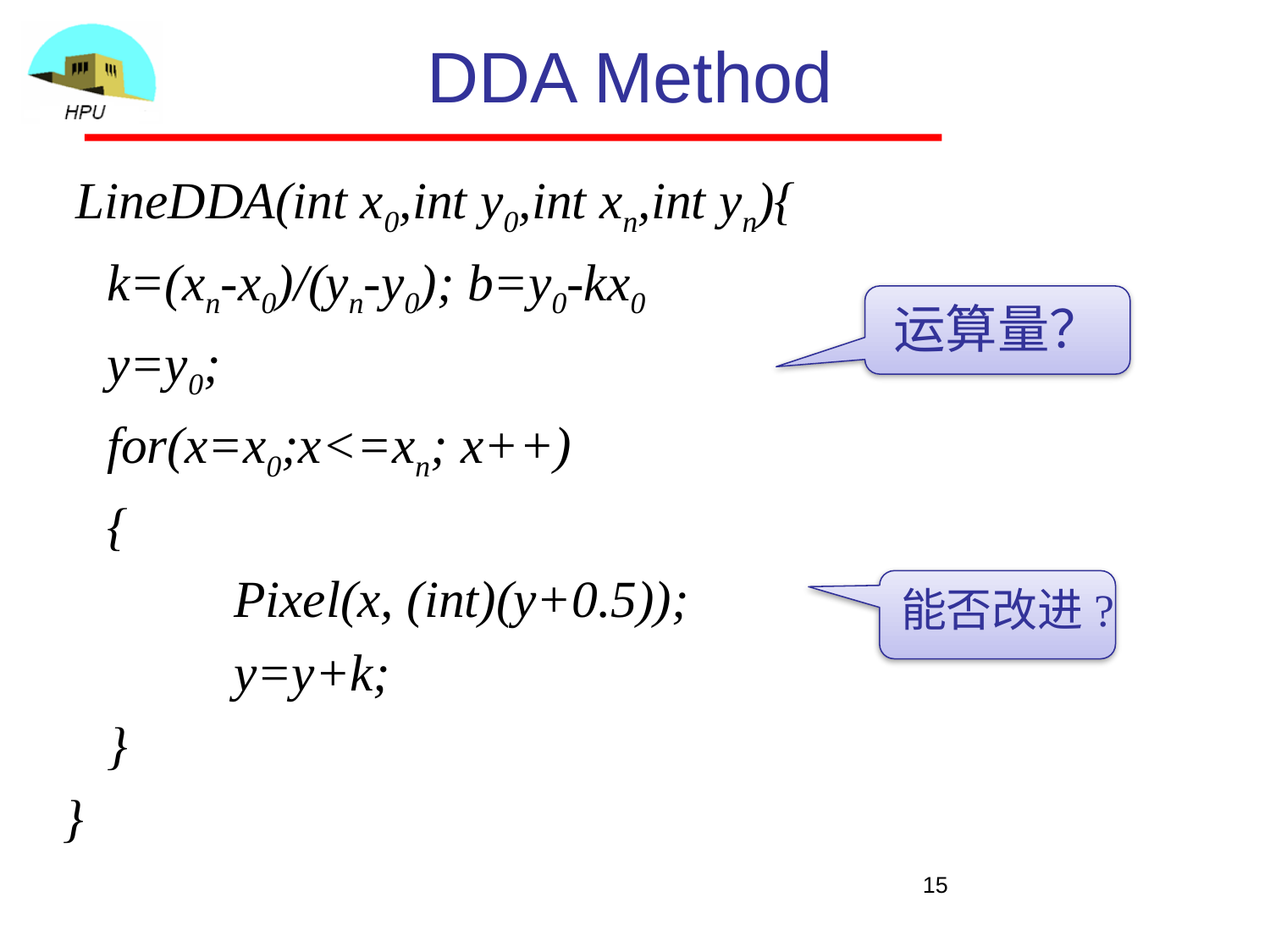

# DDA Method
 LineDDA(int x0,int y0,int xn,int yn){
	k=(xn-x0)/(yn-y0); b=y0-kx0
	y=y0;
	for(x=x0;x<=xn; x++)
	{
		Pixel(x, (int)(y+0.5));
		y=y+k;
	}
}
运算量？
能否改进?
15